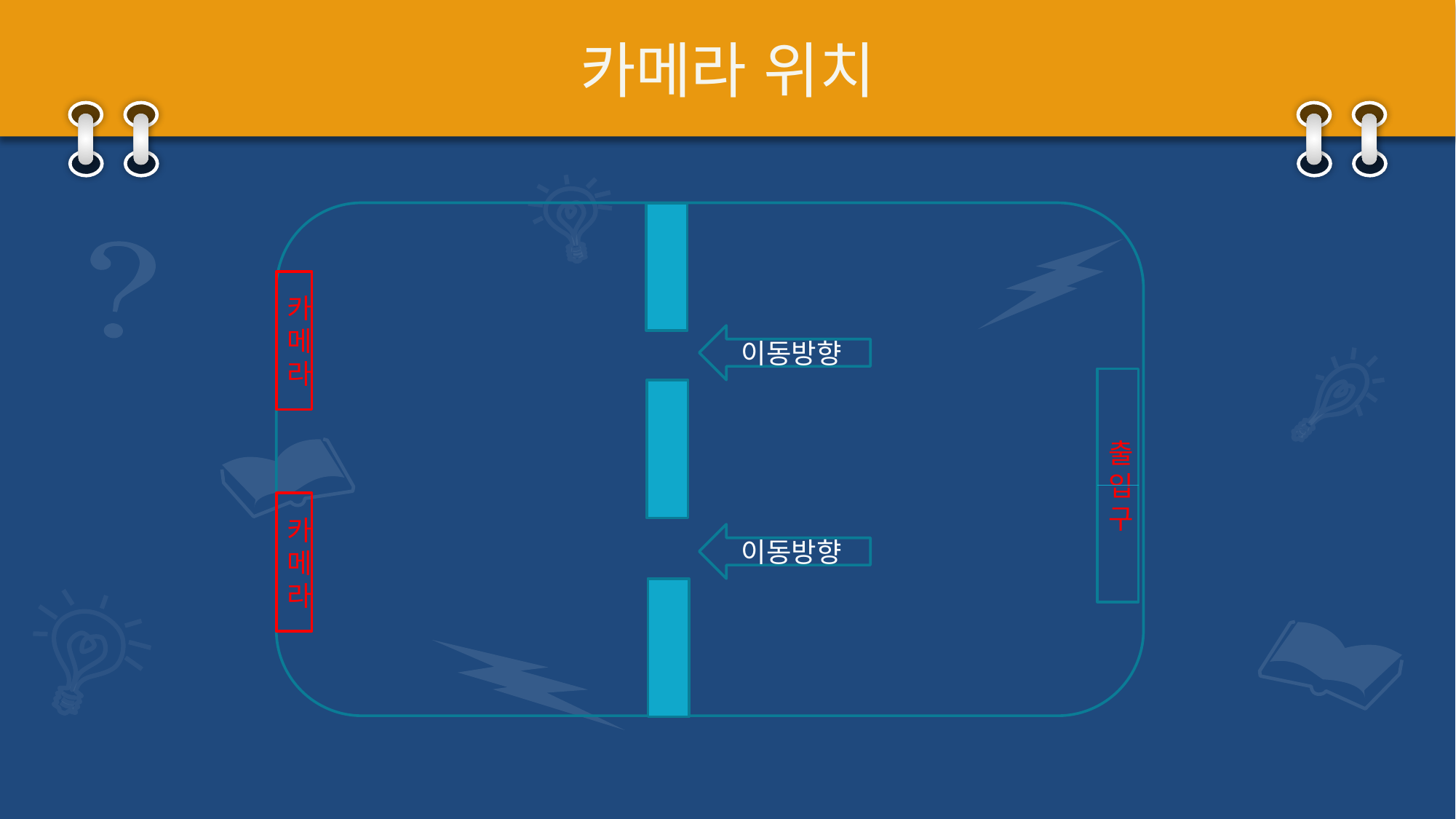

# 카메라 위치

카메라
이동방향
출입구

카메라
이동방향